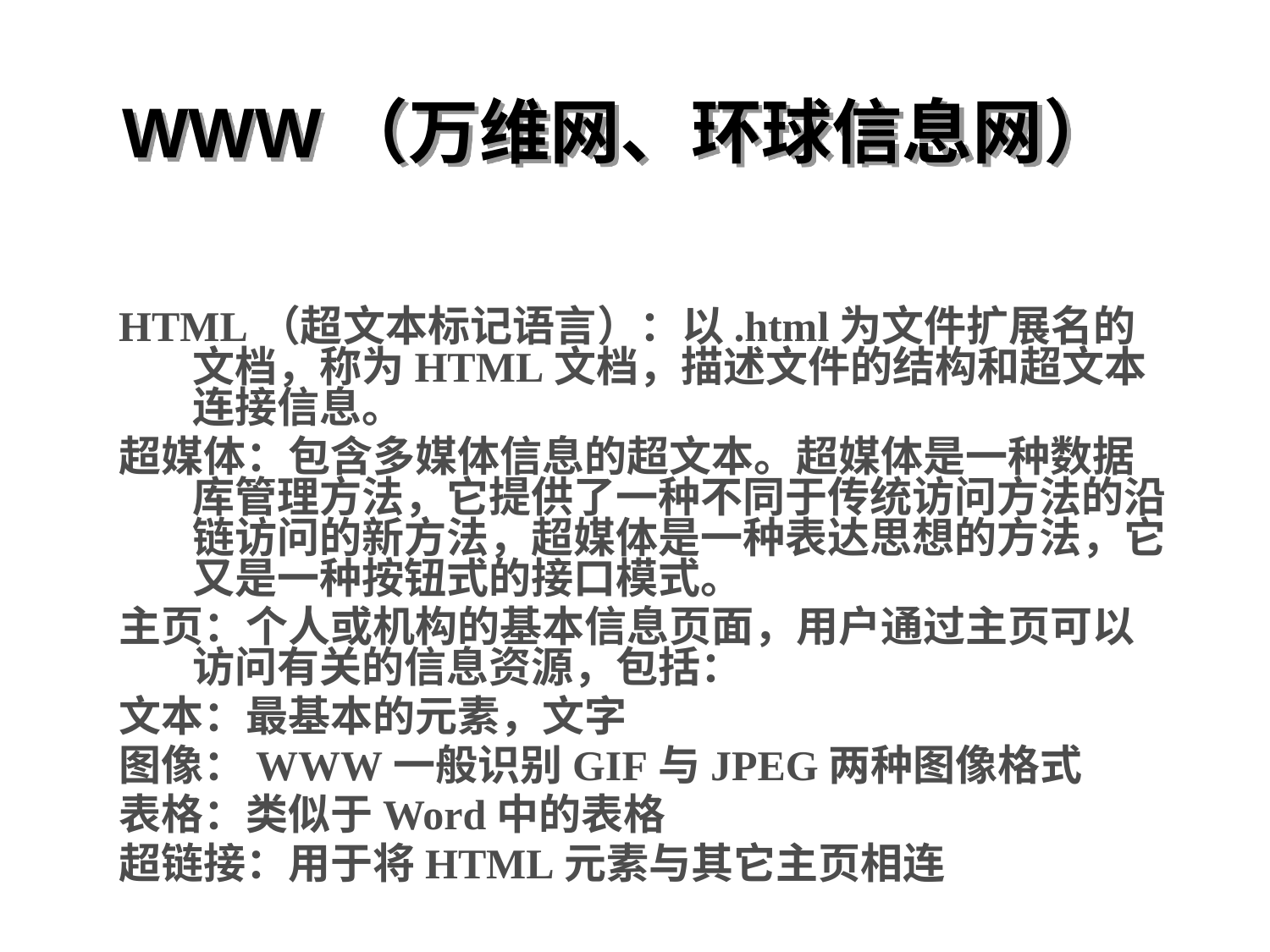

# WWW（万维网、环球信息网）

HTML（超文本标记语言）：以.html为文件扩展名的文档，称为HTML文档，描述文件的结构和超文本连接信息。
超媒体：包含多媒体信息的超文本。超媒体是一种数据库管理方法，它提供了一种不同于传统访问方法的沿链访问的新方法，超媒体是一种表达思想的方法，它又是一种按钮式的接口模式。
主页：个人或机构的基本信息页面，用户通过主页可以访问有关的信息资源，包括：
文本：最基本的元素，文字
图像：WWW一般识别GIF与JPEG两种图像格式
表格：类似于Word中的表格
超链接：用于将HTML元素与其它主页相连